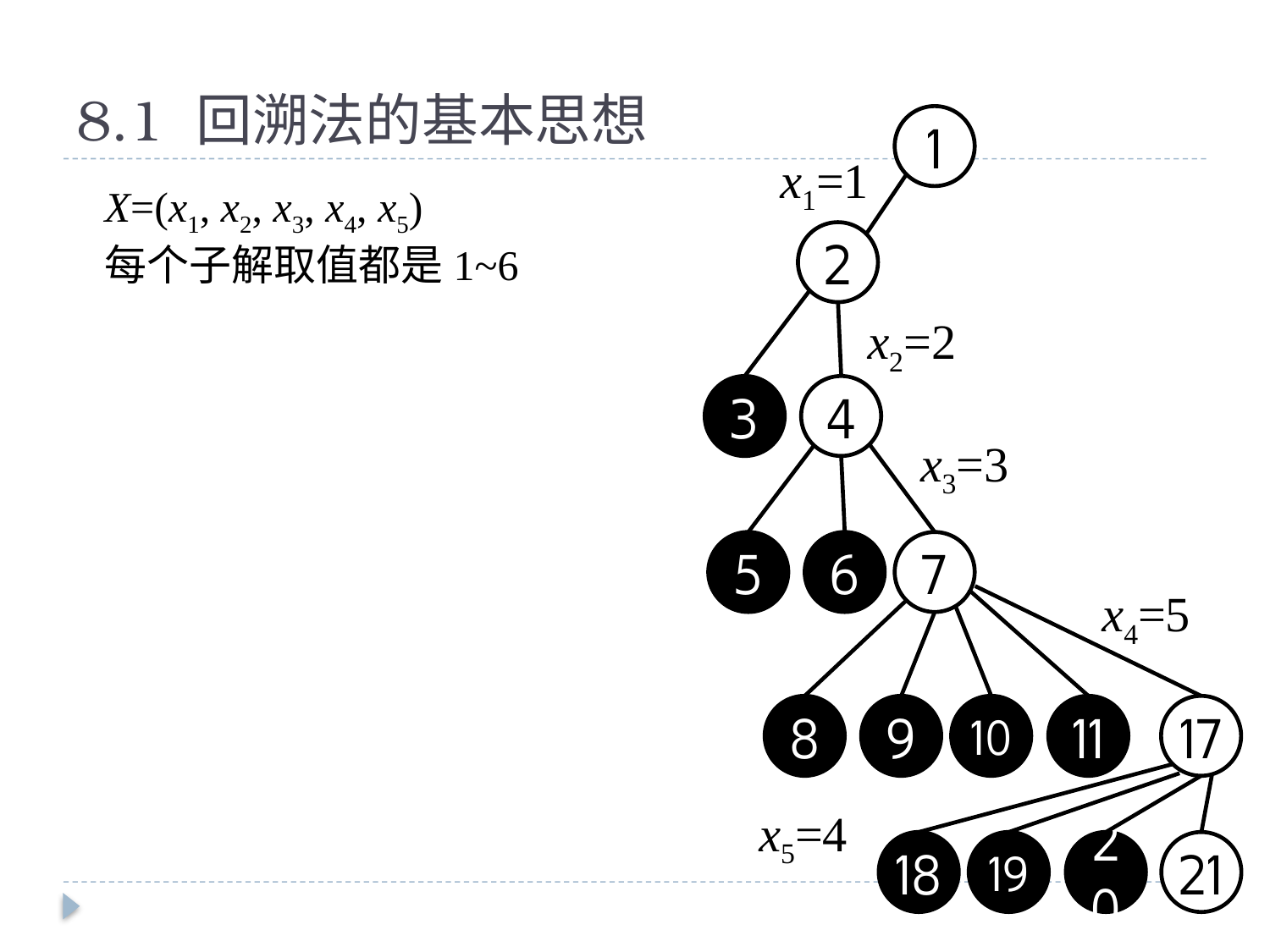

# 8.1 回溯法的基本思想
1
x1=1
X=(x1, x2, x3, x4, x5)
每个子解取值都是1~6
2
x2=2
3
4
x3=3
5
6
7
x4=5
8
9
10
11
17
x5=4
18
19
20
21